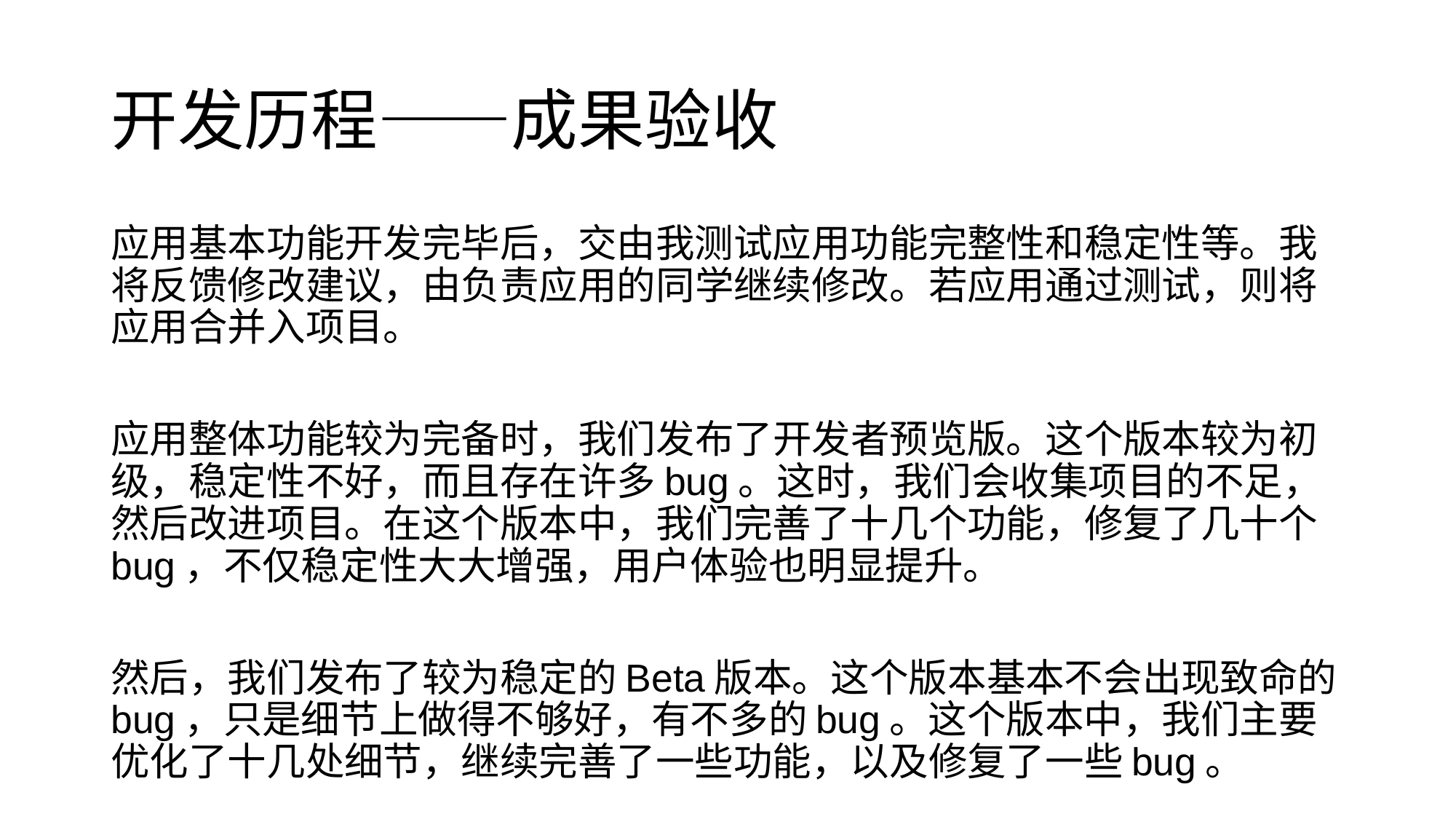

# 开发历程——成果验收
应用基本功能开发完毕后，交由我测试应用功能完整性和稳定性等。我将反馈修改建议，由负责应用的同学继续修改。若应用通过测试，则将应用合并入项目。

应用整体功能较为完备时，我们发布了开发者预览版。这个版本较为初级，稳定性不好，而且存在许多bug。这时，我们会收集项目的不足，然后改进项目。在这个版本中，我们完善了十几个功能，修复了几十个bug，不仅稳定性大大增强，用户体验也明显提升。

然后，我们发布了较为稳定的Beta版本。这个版本基本不会出现致命的bug，只是细节上做得不够好，有不多的bug。这个版本中，我们主要优化了十几处细节，继续完善了一些功能，以及修复了一些bug。